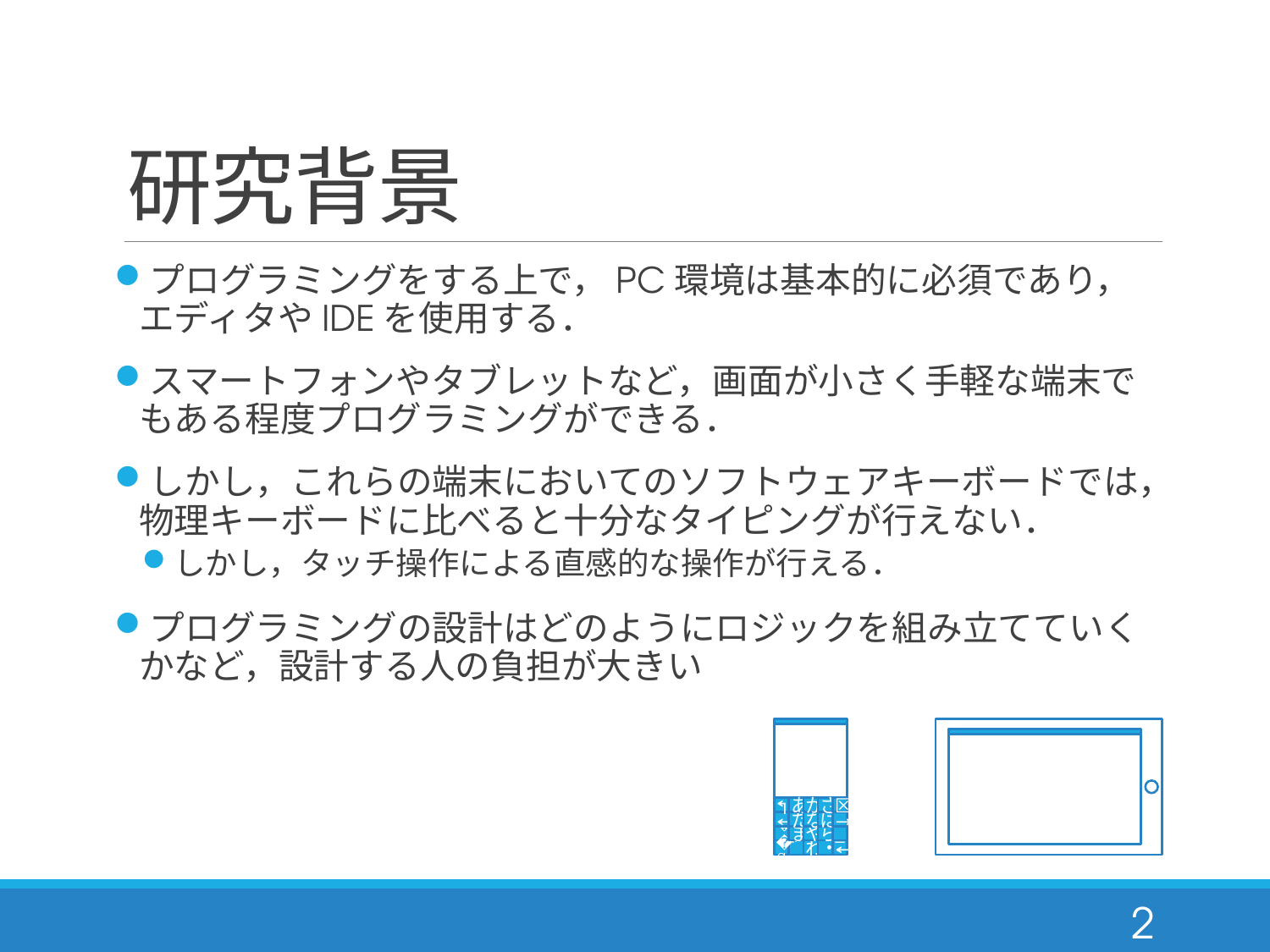

# 研究背景
プログラミングをする上で，PC環境は基本的に必須であり，エディタやIDEを使用する．
スマートフォンやタブレットなど，画面が小さく手軽な端末でもある程度プログラミングができる．
しかし，これらの端末においてのソフトウェアキーボードでは，物理キーボードに比べると十分なタイピングが行えない．
しかし，タッチ操作による直感的な操作が行える．
プログラミングの設計はどのようにロジックを組み立てていくかなど，設計する人の負担が大きい

☒
さ
か
あ
↰
→
は
な
た
←
_
ら
や
ま
😊
↩
・
わ
゛
あa

2